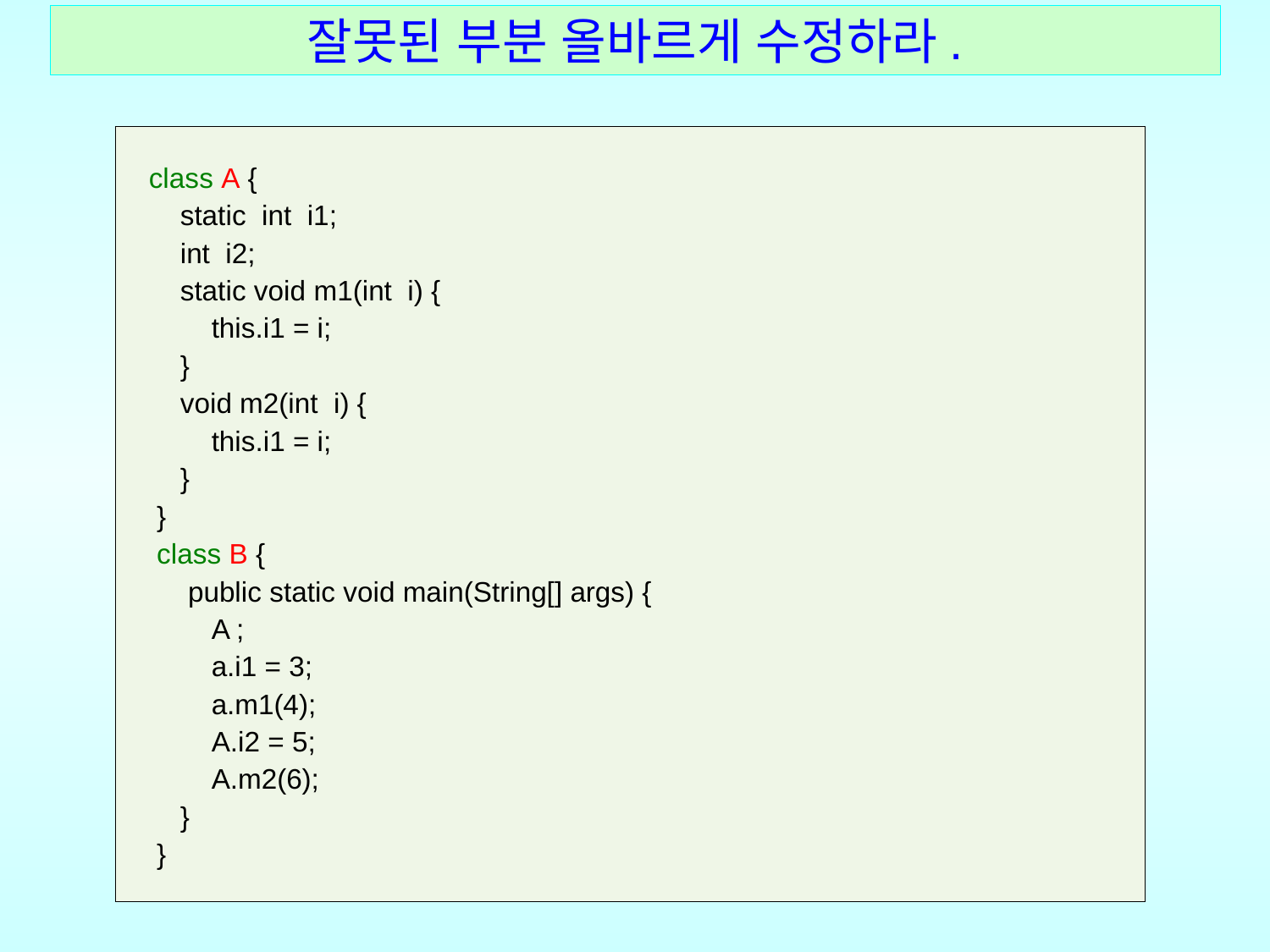

# 잘못된 부분 올바르게 수정하라.
| class A { static int i1; int i2; static void m1(int i) { this.i1 = i; } void m2(int i) { this.i1 = i; } } class B { public static void main(String[] args) { A ; a.i1 = 3; a.m1(4); A.i2 = 5; A.m2(6); } } |
| --- |